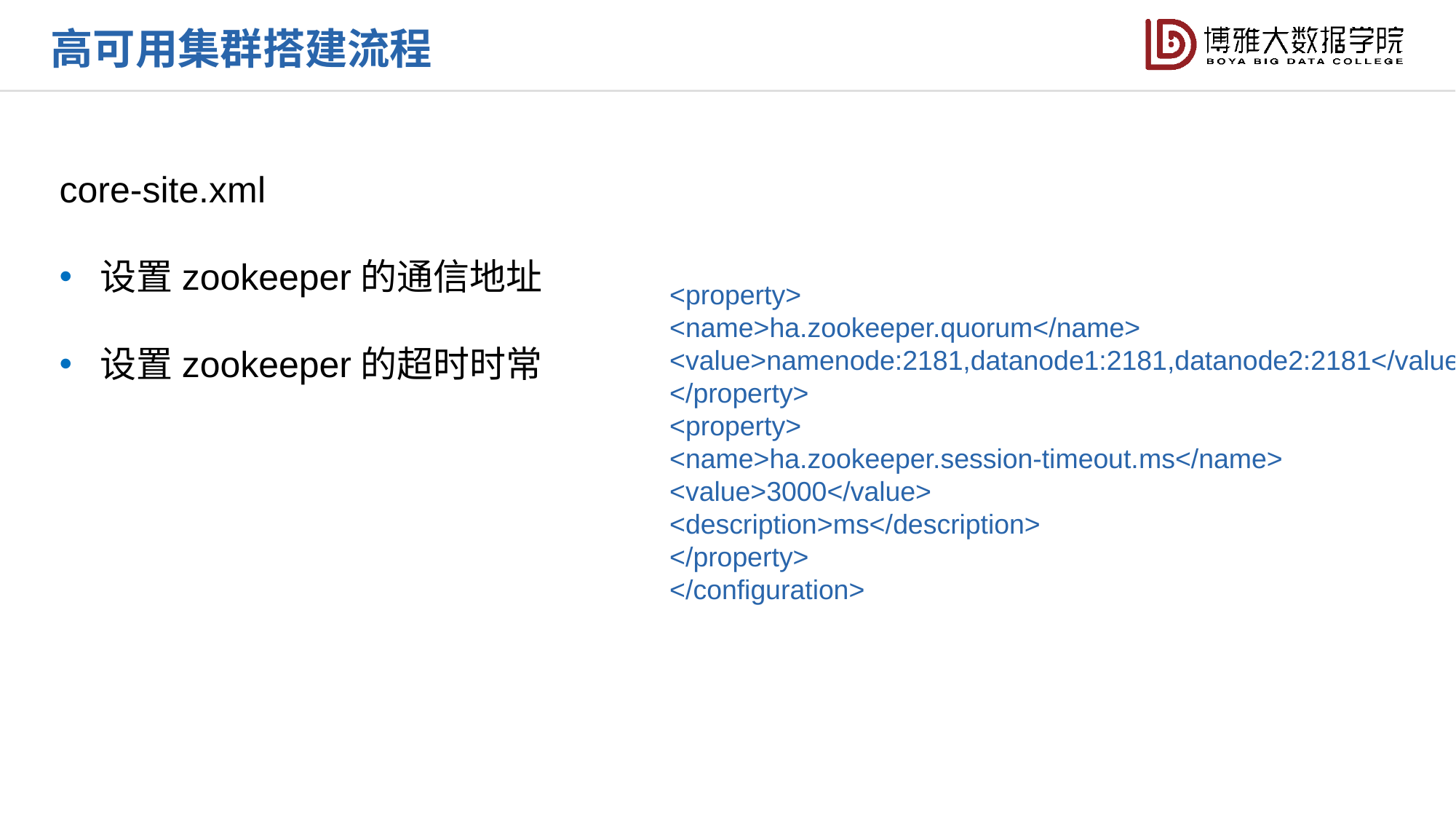

高可用集群搭建流程
core-site.xml

设置zookeeper的通信地址

设置zookeeper的超时时常

<property>
<name>ha.zookeeper.quorum</name>
<value>namenode:2181,datanode1:2181,datanode2:2181</value>
</property>
<property>
<name>ha.zookeeper.session-timeout.ms</name>
<value>3000</value>
<description>ms</description>
</property>
</configuration>